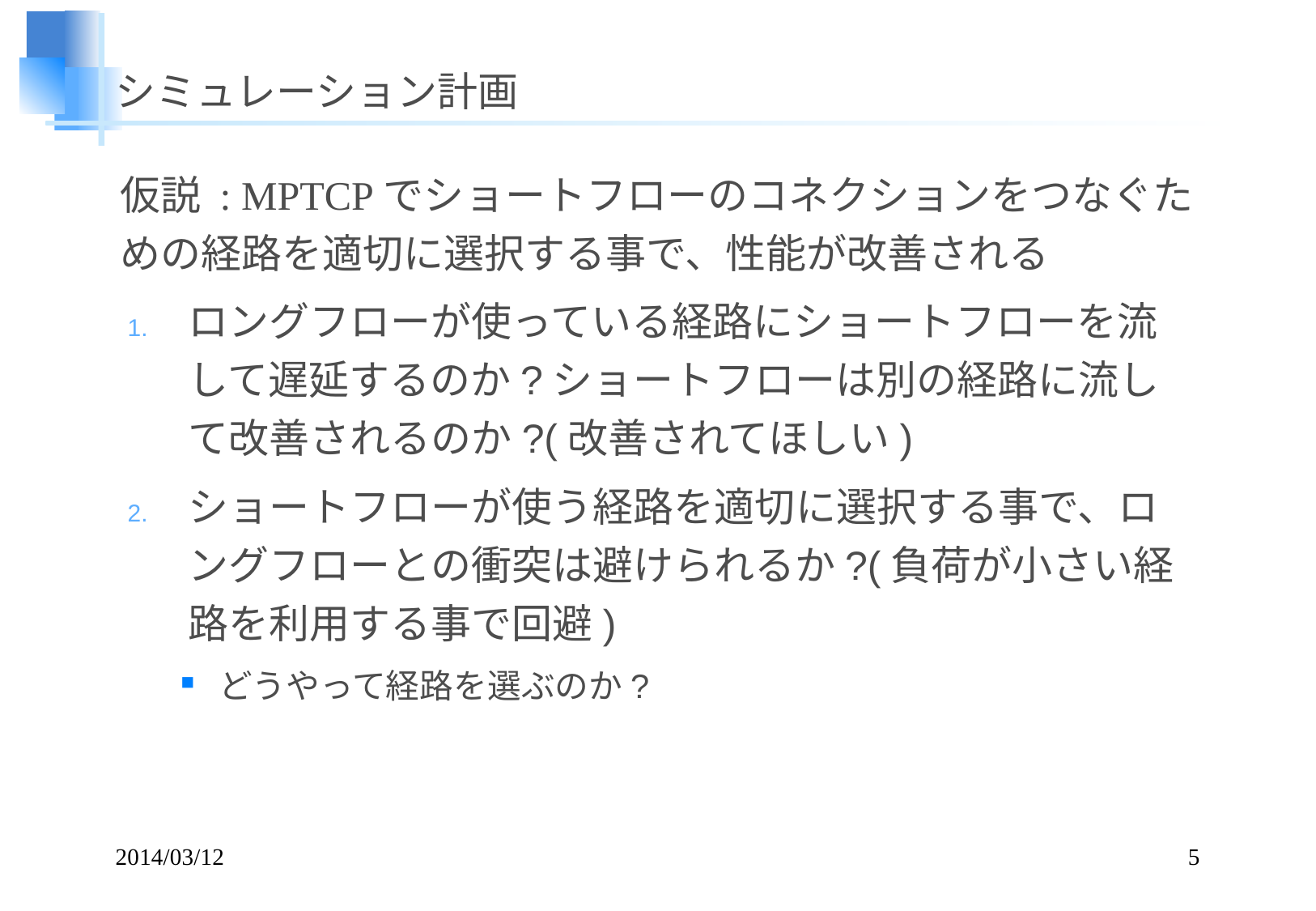

# シミュレーション計画
仮説 : MPTCPでショートフローのコネクションをつなぐための経路を適切に選択する事で、性能が改善される
ロングフローが使っている経路にショートフローを流して遅延するのか?ショートフローは別の経路に流して改善されるのか?(改善されてほしい)
ショートフローが使う経路を適切に選択する事で、ロングフローとの衝突は避けられるか?(負荷が小さい経路を利用する事で回避)
どうやって経路を選ぶのか?

2014/03/12
5